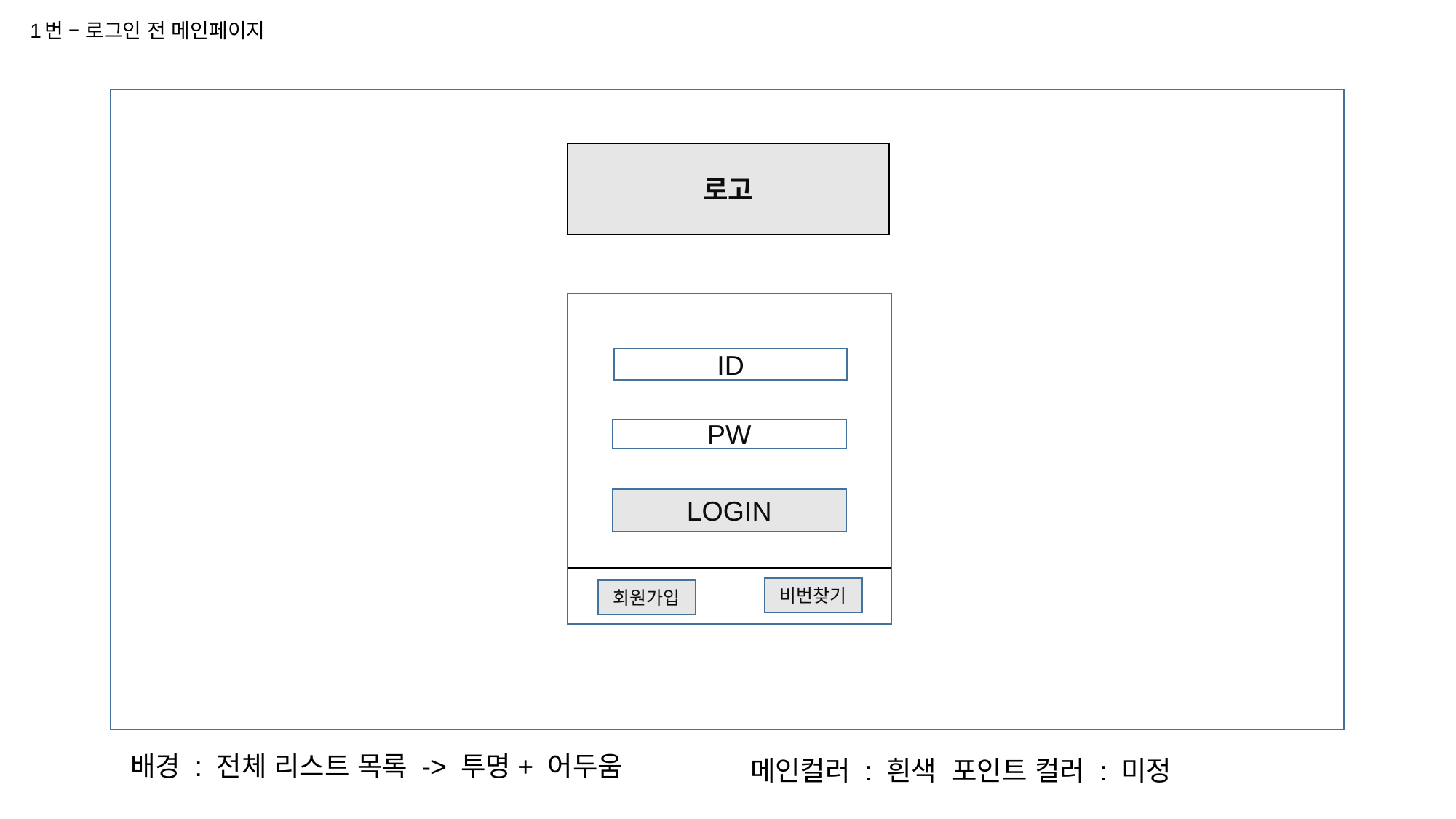

# 1번 – 로그인 전 메인페이지

로고

ID
PW
LOGIN

비번찾기
회원가입
배경 : 전체 리스트 목록 -> 투명+ 어두움
메인컬러 : 흰색  포인트 컬러 : 미정